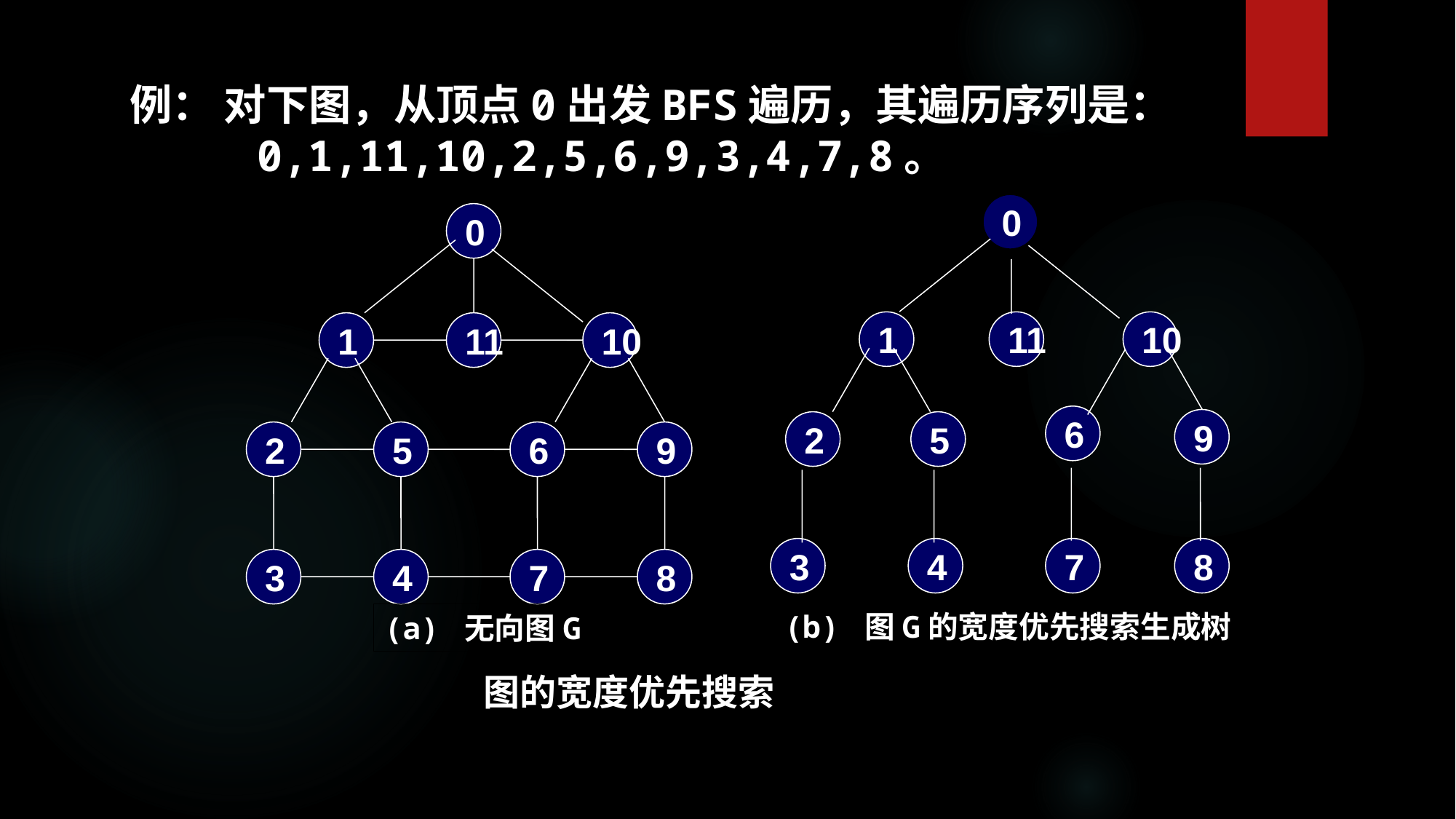

例： 对下图，从顶点0出发BFS遍历，其遍历序列是：
     0,1,11,10,2,5,6,9,3,4,7,8。
0
0

1
11
10
1
11
10

6
9
2
5
2
5
6
9

3
4
7
8
3
4
7
8

(b) 图G的宽度优先搜索生成树
(a) 无向图G
图的宽度优先搜索